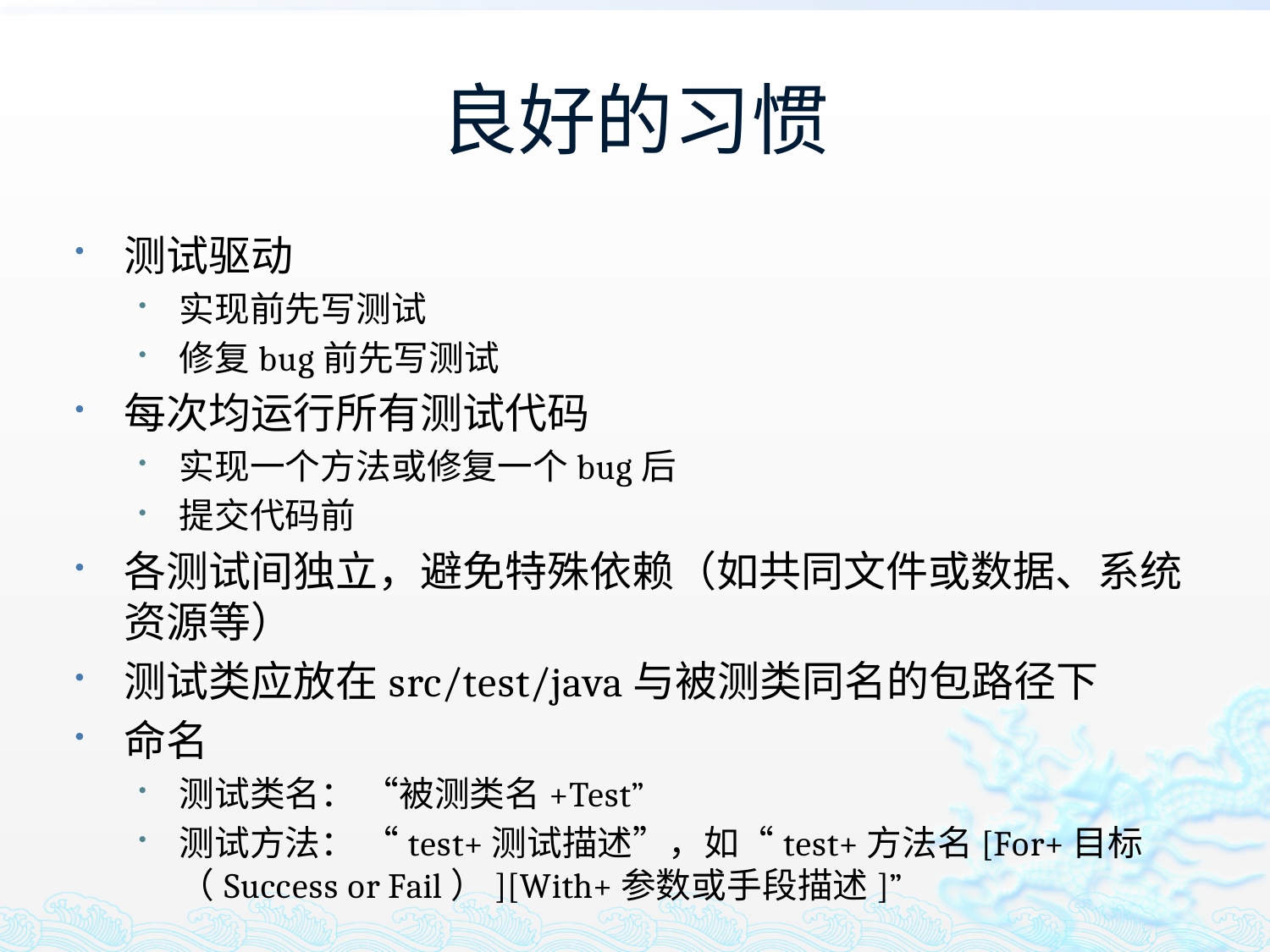

# 良好的习惯
测试驱动
实现前先写测试
修复bug前先写测试
每次均运行所有测试代码
实现一个方法或修复一个bug后
提交代码前
各测试间独立，避免特殊依赖（如共同文件或数据、系统资源等）
测试类应放在src/test/java与被测类同名的包路径下
命名
测试类名： “被测类名+Test”
测试方法： “test+测试描述”，如“test+方法名[For+目标（Success or Fail）][With+参数或手段描述]”